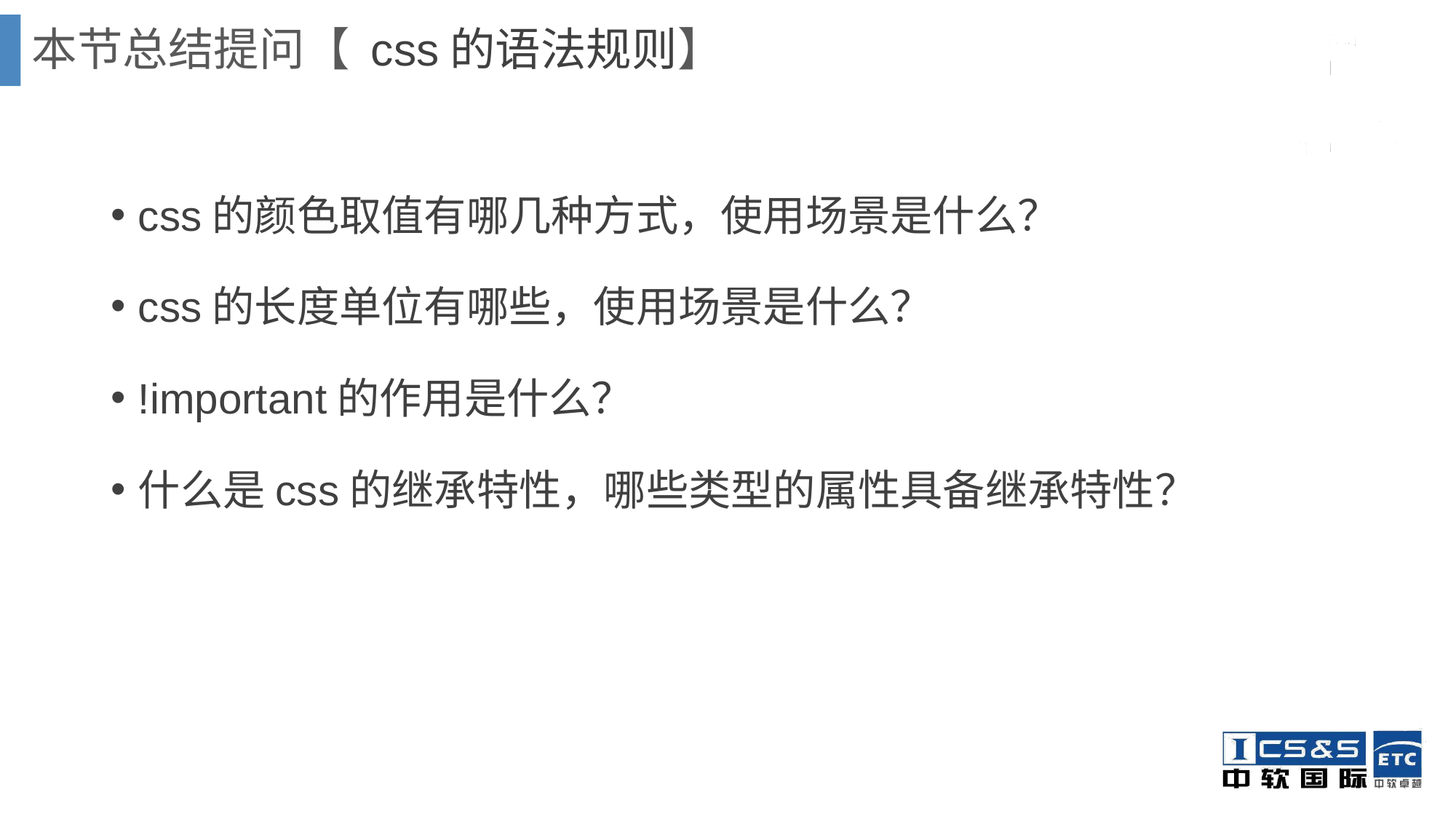

# 本节总结提问【 css的语法规则】
css的颜色取值有哪几种方式，使用场景是什么？
css的长度单位有哪些，使用场景是什么？
!important的作用是什么？
什么是css的继承特性，哪些类型的属性具备继承特性？